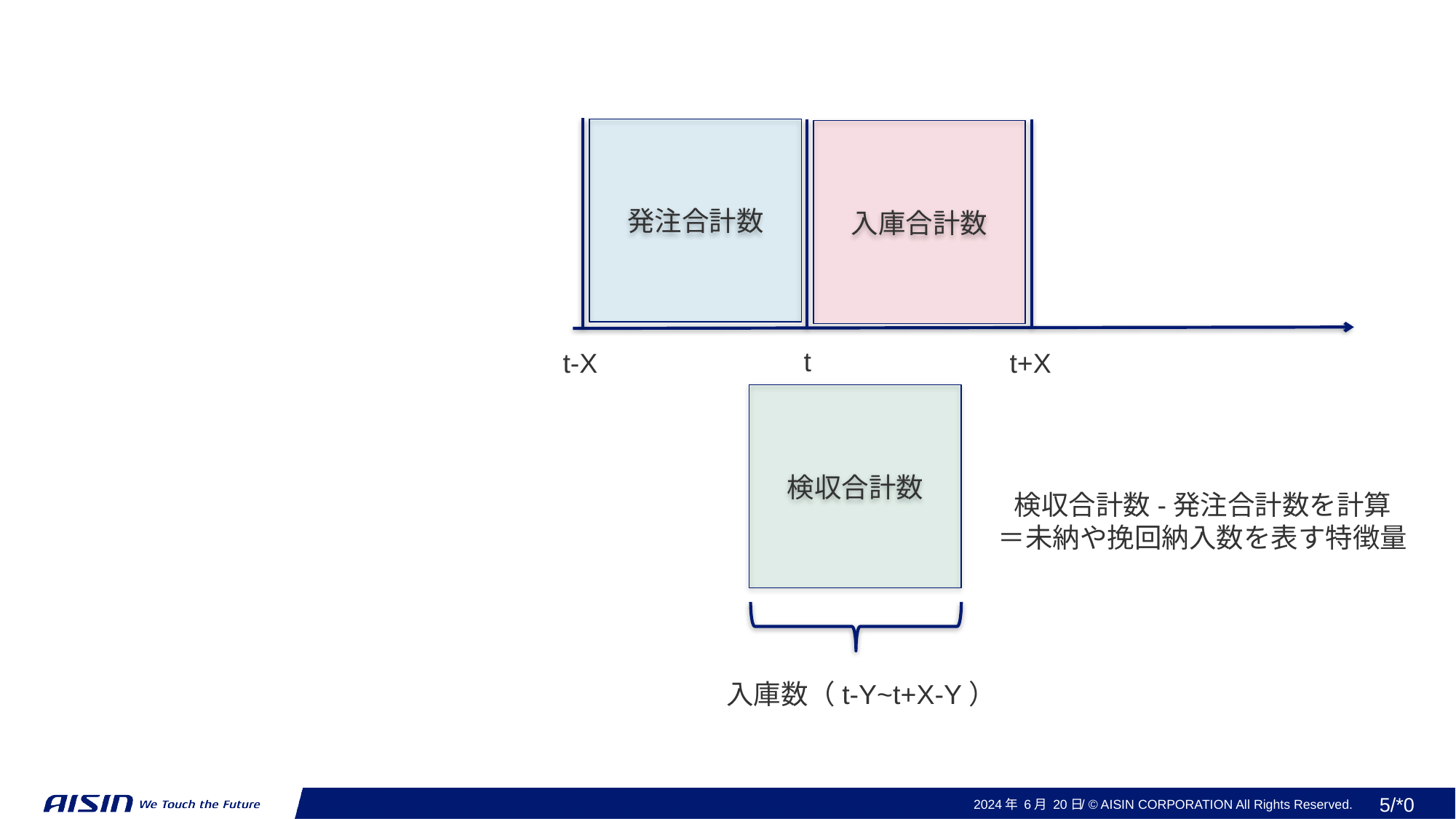

発注合計数
入庫合計数
t
t-X
t+X
検収合計数
検収合計数︎-発注合計数を計算
＝未納や挽回納入数を表す特徴量

入庫数（t-Y~t+X-Y）
2024年 6月 20日